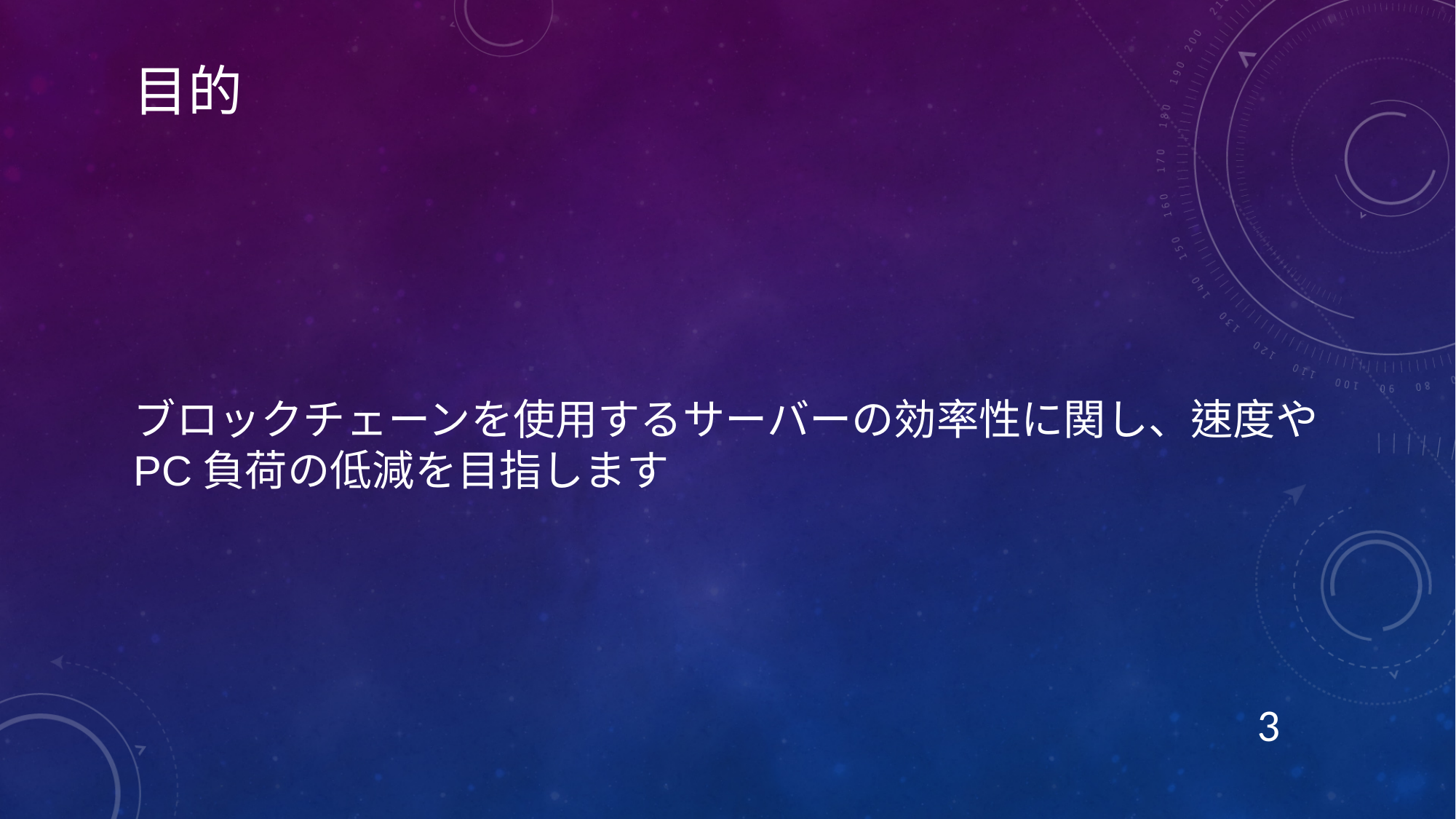

# 目的
ブロックチェーンを使用するサーバーの効率性に関し、速度やPC負荷の低減を目指します
3